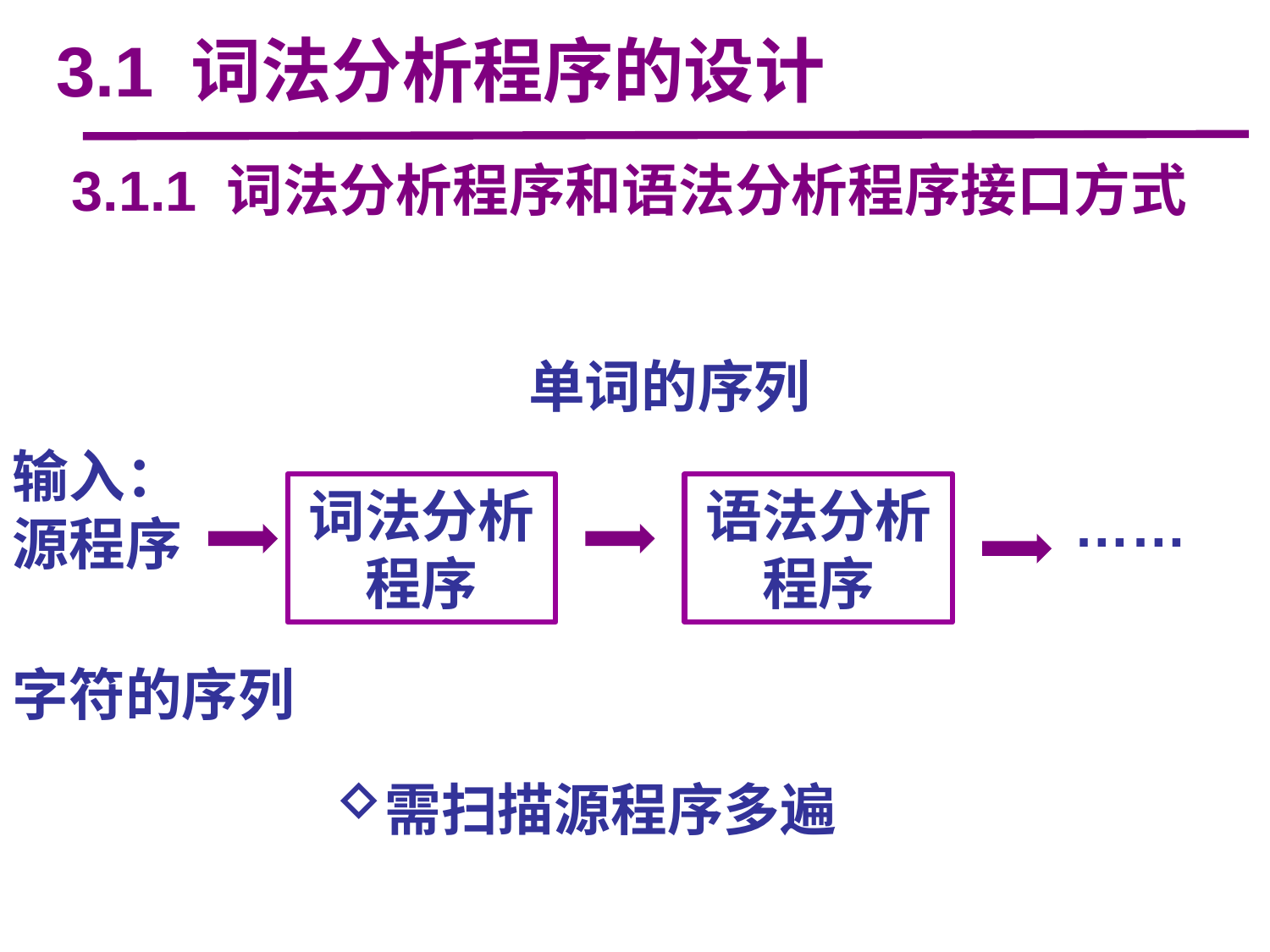

3.1 词法分析程序的设计
3.1.1 词法分析程序和语法分析程序接口方式
单词的序列
输入：
源程序
词法分析程序
语法分析程序
……

字符的序列
需扫描源程序多遍